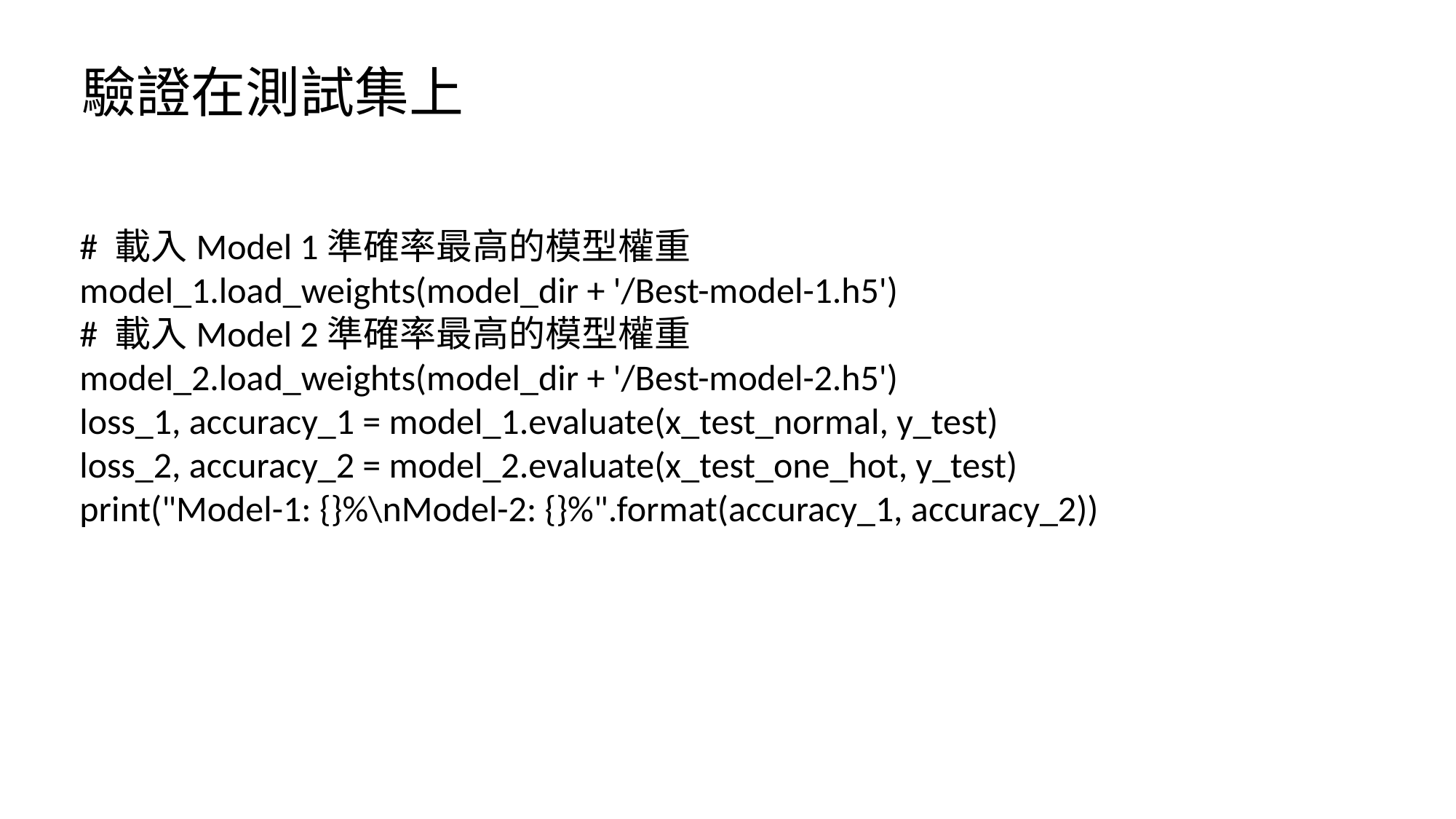

驗證在測試集上
# 載入Model 1準確率最高的模型權重
model_1.load_weights(model_dir + '/Best-model-1.h5')
# 載入Model 2準確率最高的模型權重
model_2.load_weights(model_dir + '/Best-model-2.h5')
loss_1, accuracy_1 = model_1.evaluate(x_test_normal, y_test)
loss_2, accuracy_2 = model_2.evaluate(x_test_one_hot, y_test)
print("Model-1: {}%\nModel-2: {}%".format(accuracy_1, accuracy_2))